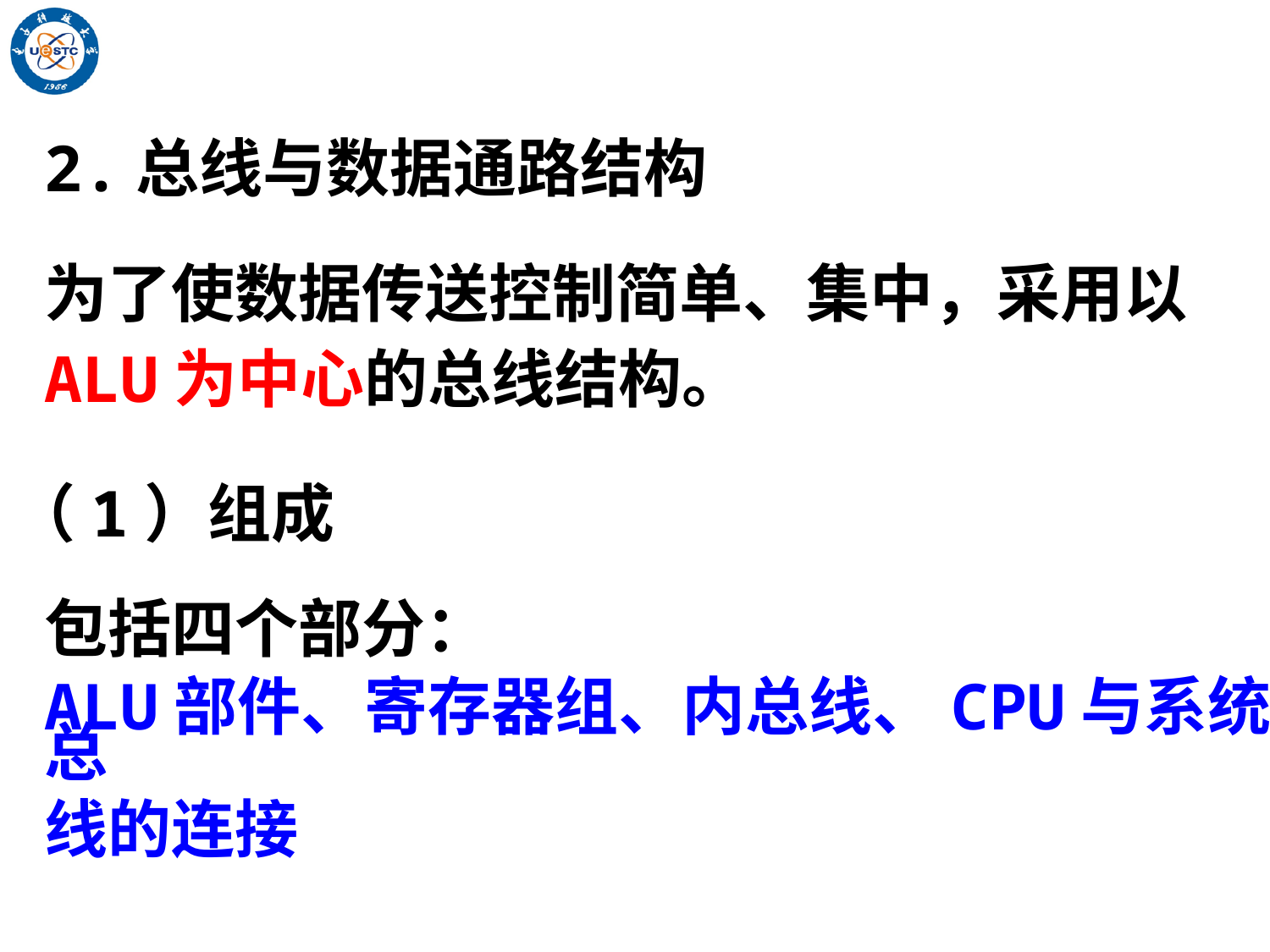

2.总线与数据通路结构
为了使数据传送控制简单、集中，采用以
ALU为中心的总线结构。
（1）组成
包括四个部分：
ALU部件、寄存器组、内总线、CPU与系统总
线的连接